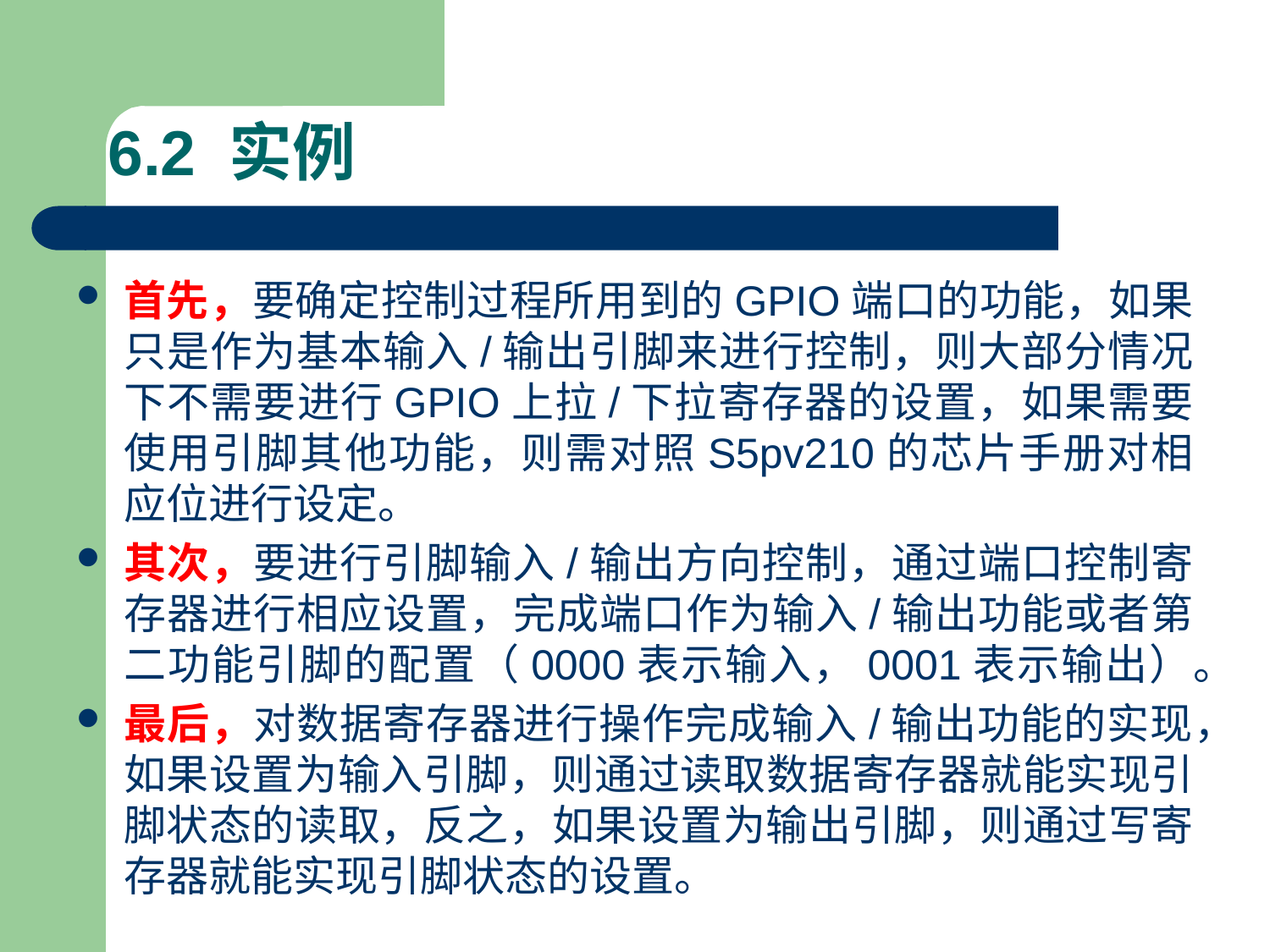

# 6.2 实例
首先，要确定控制过程所用到的GPIO端口的功能，如果只是作为基本输入/输出引脚来进行控制，则大部分情况下不需要进行GPIO上拉/下拉寄存器的设置，如果需要使用引脚其他功能，则需对照S5pv210的芯片手册对相应位进行设定。
其次，要进行引脚输入/输出方向控制，通过端口控制寄存器进行相应设置，完成端口作为输入/输出功能或者第二功能引脚的配置（0000表示输入，0001表示输出）。
最后，对数据寄存器进行操作完成输入/输出功能的实现，如果设置为输入引脚，则通过读取数据寄存器就能实现引脚状态的读取，反之，如果设置为输出引脚，则通过写寄存器就能实现引脚状态的设置。